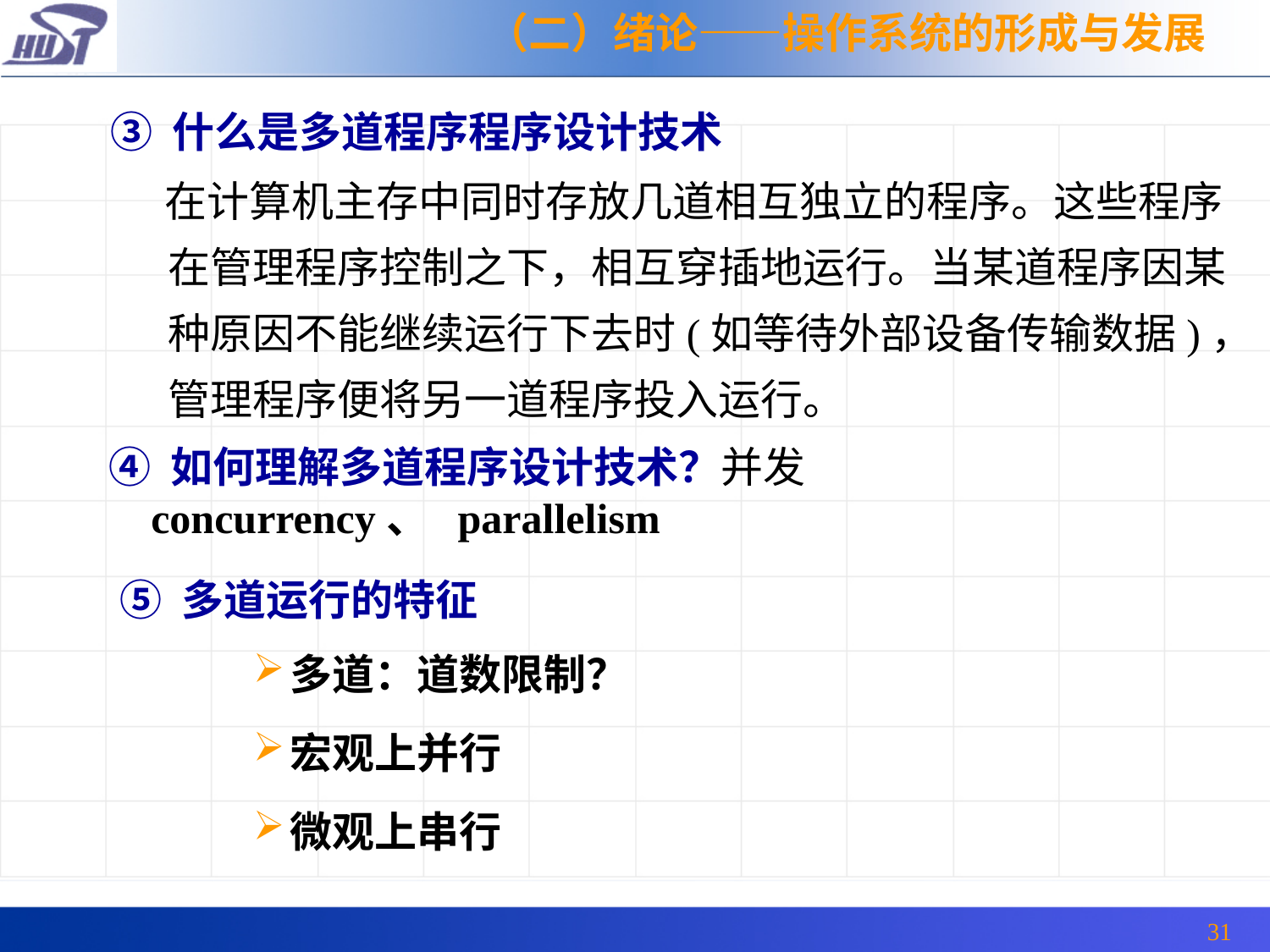

（二）绪论——操作系统的形成与发展
③ 什么是多道程序程序设计技术
　　在计算机主存中同时存放几道相互独立的程序。这些程序在管理程序控制之下，相互穿插地运行。当某道程序因某种原因不能继续运行下去时(如等待外部设备传输数据)，管理程序便将另一道程序投入运行。

④ 如何理解多道程序设计技术？并发
    concurrency、  parallelism

⑤ 多道运行的特征
多道：道数限制？
宏观上并行
微观上串行
31